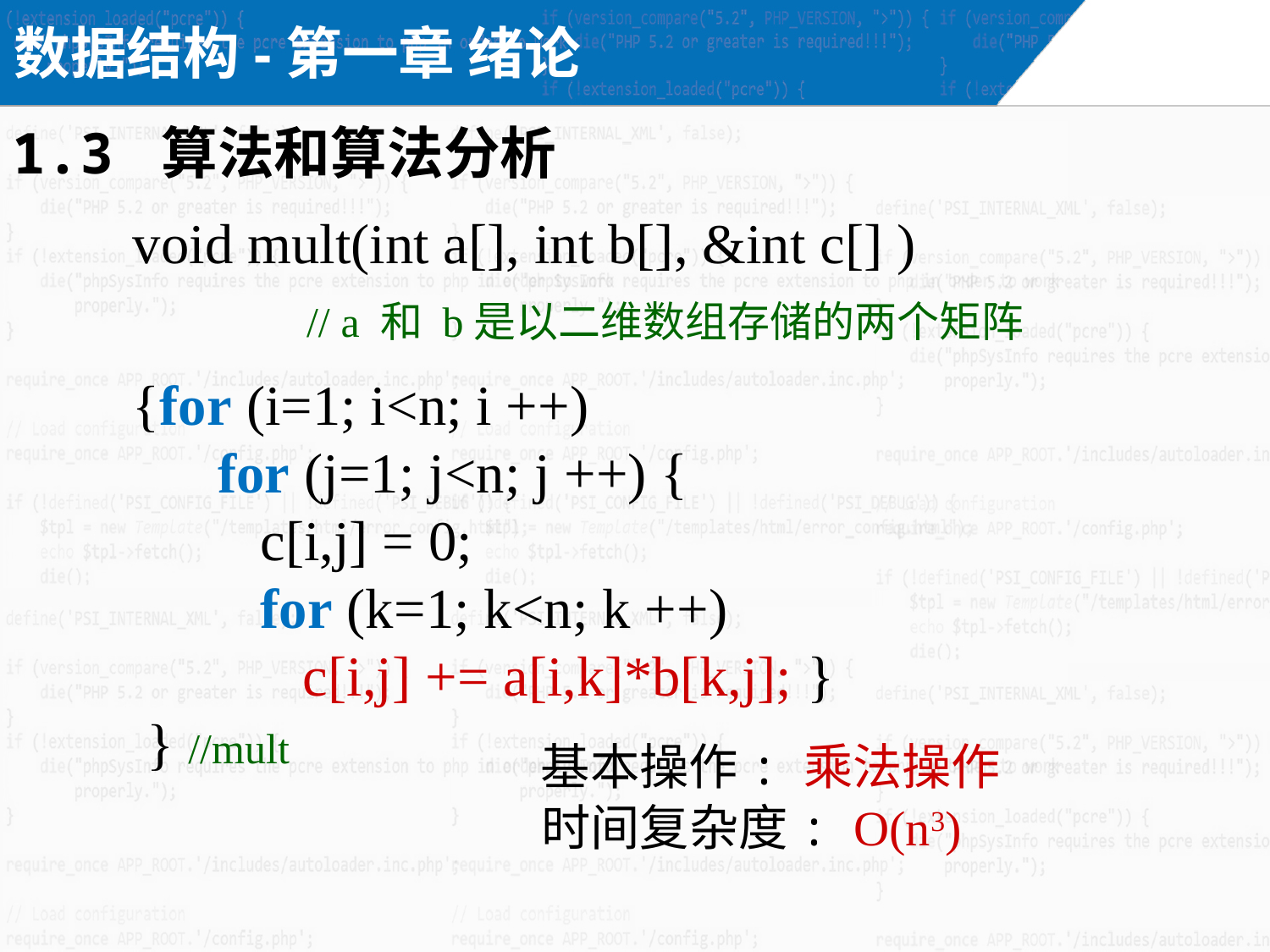

数据结构-第一章 绪论
1.3 算法和算法分析
void mult(int a[], int b[], &int c[] )

{for (i=1; i<n; i ++)
      for (j=1; j<n; j ++) {
         c[i,j] = 0;
         for (k=1; k<n; k ++)
            c[i,j] += a[i,k]*b[k,j]; }
 } //mult
// a 和 b是以二维数组存储的两个矩阵
基本操作: 乘法操作
时间复杂度:  O(n3)